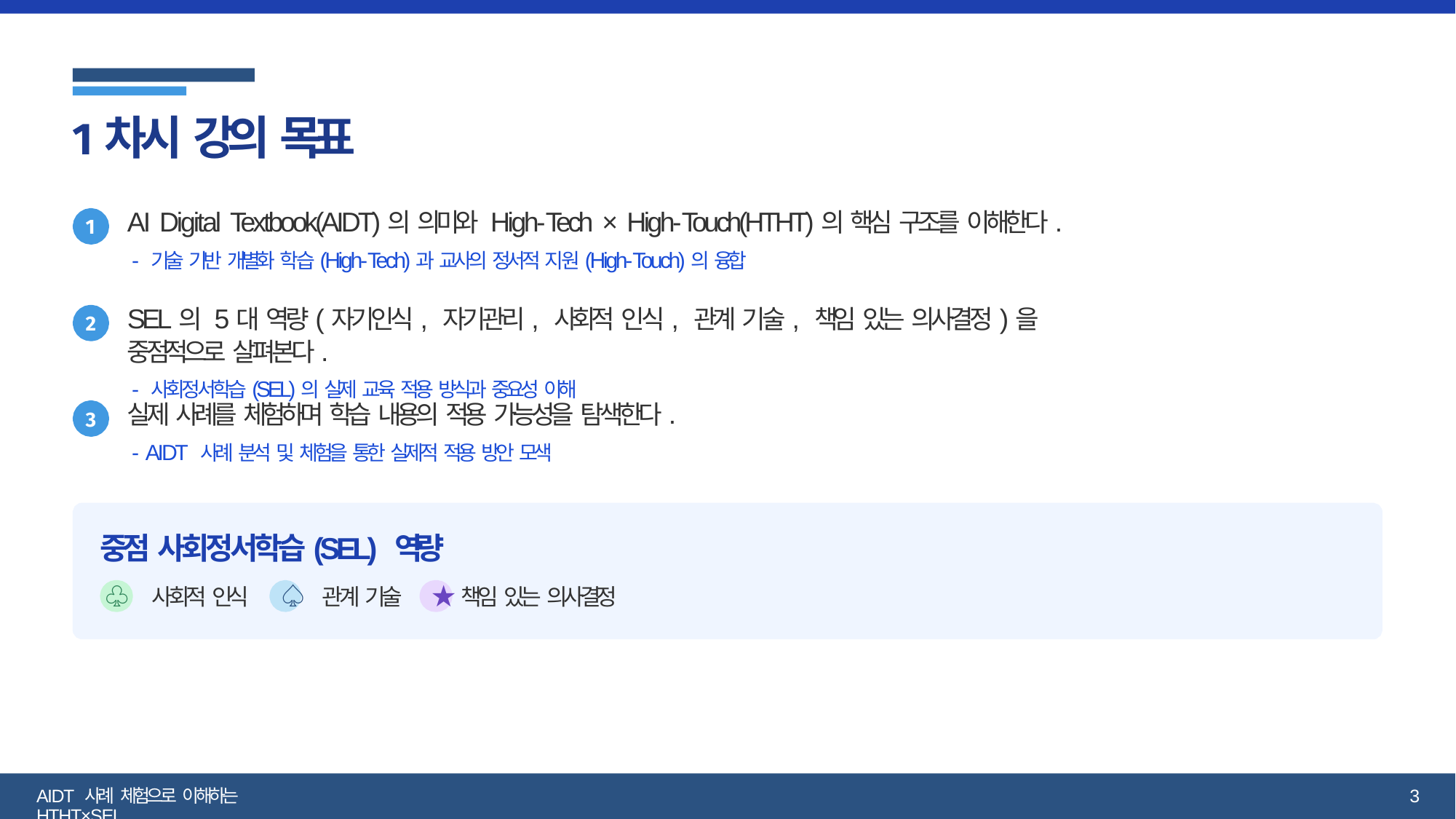

# 1차시 강의 목표
AI Digital Textbook(AIDT)의 의미와 High-Tech × High-Touch(HTHT)의 핵심 구조를 이해한다.
- 기술 기반 개별화 학습(High-Tech)과 교사의 정서적 지원(High-Touch)의 융합

1
SEL의 5대 역량(자기인식, 자기관리, 사회적 인식, 관계 기술, 책임 있는 의사결정)을 중점적으로 살펴본다.
- 사회정서학습(SEL)의 실제 교육 적용 방식과 중요성 이해

2
실제 사례를 체험하며 학습 내용의 적용 가능성을 탐색한다.
- AIDT 사례 분석 및 체험을 통한 실제적 적용 방안 모색

3

중점 사회정서학습(SEL) 역량
♧ 사회적 인식	♤ 관계 기술	★ 책임 있는 의사결정

AIDT 사례 체험으로 이해하는 HTHT×SEL
3